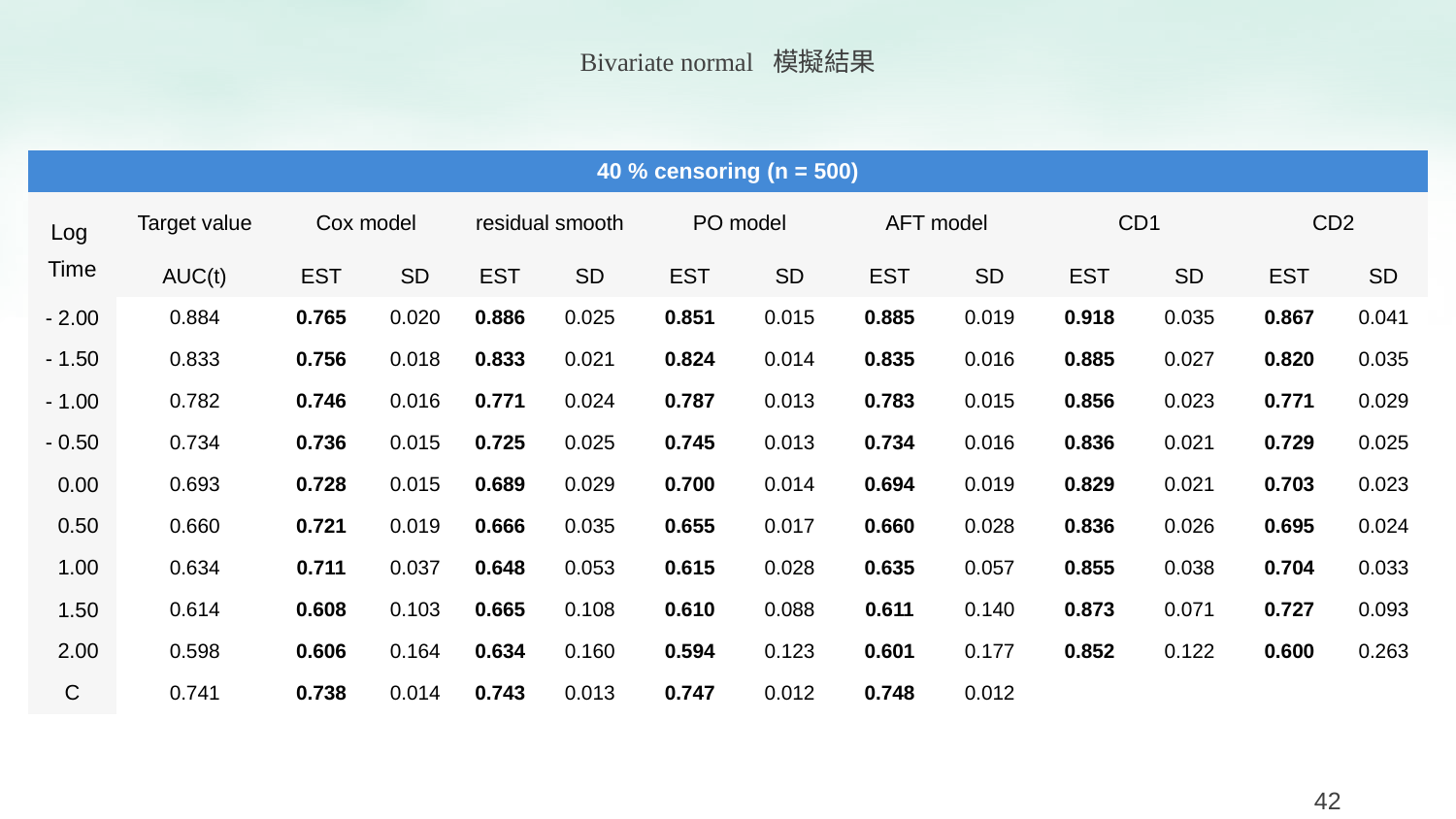

Bivariate normal 模擬結果
| 40 % censoring (n = 500) |  |  |  |  |  |  |  |  |  |  |  |  |  |
| --- | --- | --- | --- | --- | --- | --- | --- | --- | --- | --- | --- | --- | --- |
| Log Time | Target value | Cox model |  | residual smooth |  | PO model |  | AFT model |  | CD1 |  | CD2 |  |
|  | AUC(t) | EST | SD | EST | SD | EST | SD | EST | SD | EST | SD | EST | SD |
| - 2.00 | 0.884 | 0.765 | 0.020 | 0.886 | 0.025 | 0.851 | 0.015 | 0.885 | 0.019 | 0.918 | 0.035 | 0.867 | 0.041 |
| - 1.50 | 0.833 | 0.756 | 0.018 | 0.833 | 0.021 | 0.824 | 0.014 | 0.835 | 0.016 | 0.885 | 0.027 | 0.820 | 0.035 |
| - 1.00 | 0.782 | 0.746 | 0.016 | 0.771 | 0.024 | 0.787 | 0.013 | 0.783 | 0.015 | 0.856 | 0.023 | 0.771 | 0.029 |
| - 0.50 | 0.734 | 0.736 | 0.015 | 0.725 | 0.025 | 0.745 | 0.013 | 0.734 | 0.016 | 0.836 | 0.021 | 0.729 | 0.025 |
| 0.00 | 0.693 | 0.728 | 0.015 | 0.689 | 0.029 | 0.700 | 0.014 | 0.694 | 0.019 | 0.829 | 0.021 | 0.703 | 0.023 |
| 0.50 | 0.660 | 0.721 | 0.019 | 0.666 | 0.035 | 0.655 | 0.017 | 0.660 | 0.028 | 0.836 | 0.026 | 0.695 | 0.024 |
| 1.00 | 0.634 | 0.711 | 0.037 | 0.648 | 0.053 | 0.615 | 0.028 | 0.635 | 0.057 | 0.855 | 0.038 | 0.704 | 0.033 |
| 1.50 | 0.614 | 0.608 | 0.103 | 0.665 | 0.108 | 0.610 | 0.088 | 0.611 | 0.140 | 0.873 | 0.071 | 0.727 | 0.093 |
| 2.00 | 0.598 | 0.606 | 0.164 | 0.634 | 0.160 | 0.594 | 0.123 | 0.601 | 0.177 | 0.852 | 0.122 | 0.600 | 0.263 |
| C | 0.741 | 0.738 | 0.014 | 0.743 | 0.013 | 0.747 | 0.012 | 0.748 | 0.012 |  |  |  |  |
42